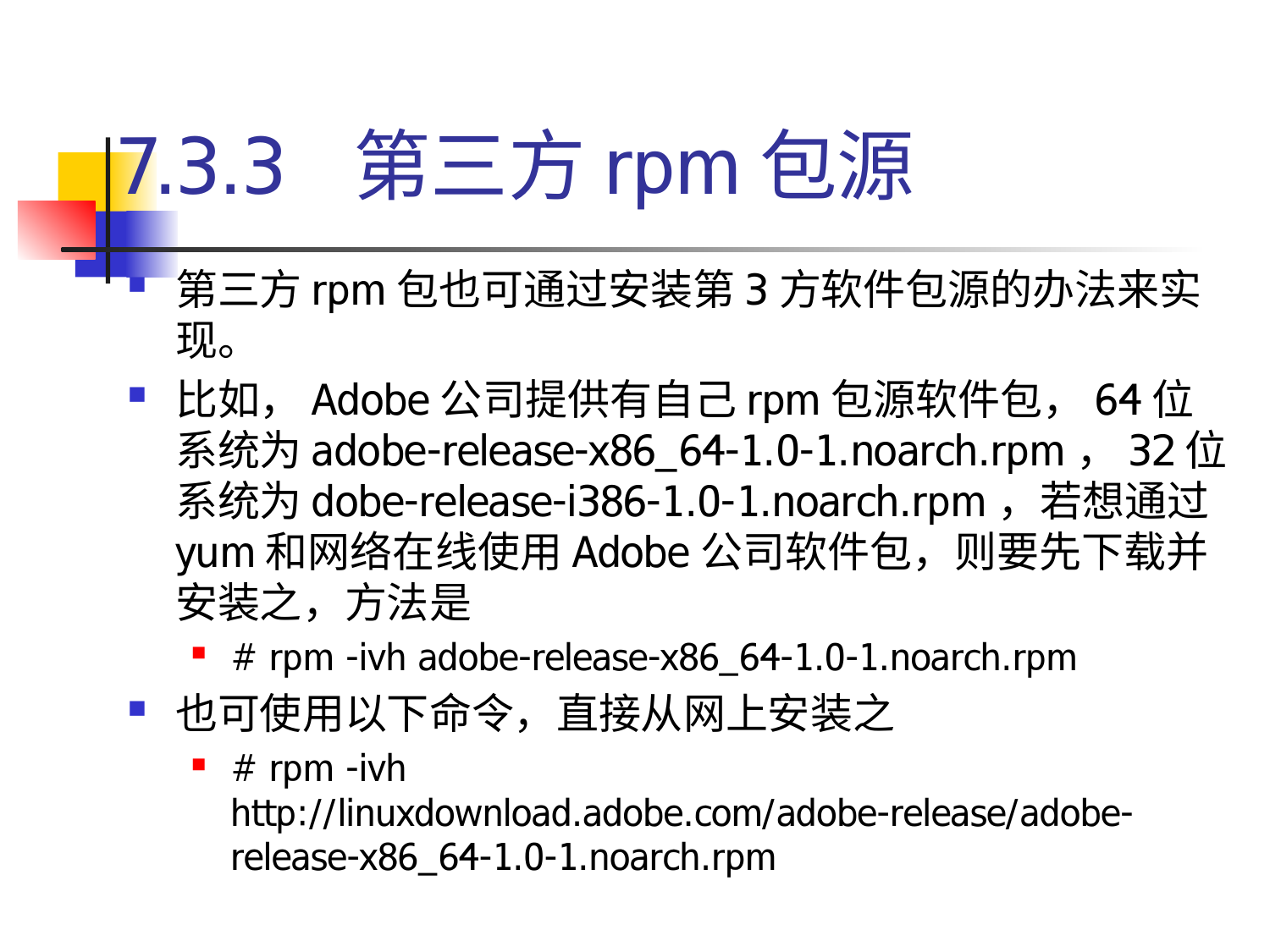

# 7.3.3  第三方rpm包源
第三方rpm包也可通过安装第3方软件包源的办法来实现。
比如，Adobe公司提供有自己rpm包源软件包，64位系统为adobe-release-x86_64-1.0-1.noarch.rpm，32位系统为dobe-release-i386-1.0-1.noarch.rpm，若想通过yum和网络在线使用Adobe公司软件包，则要先下载并安装之，方法是
# rpm -ivh adobe-release-x86_64-1.0-1.noarch.rpm
也可使用以下命令，直接从网上安装之
# rpm -ivh http://linuxdownload.adobe.com/adobe-release/adobe-release-x86_64-1.0-1.noarch.rpm